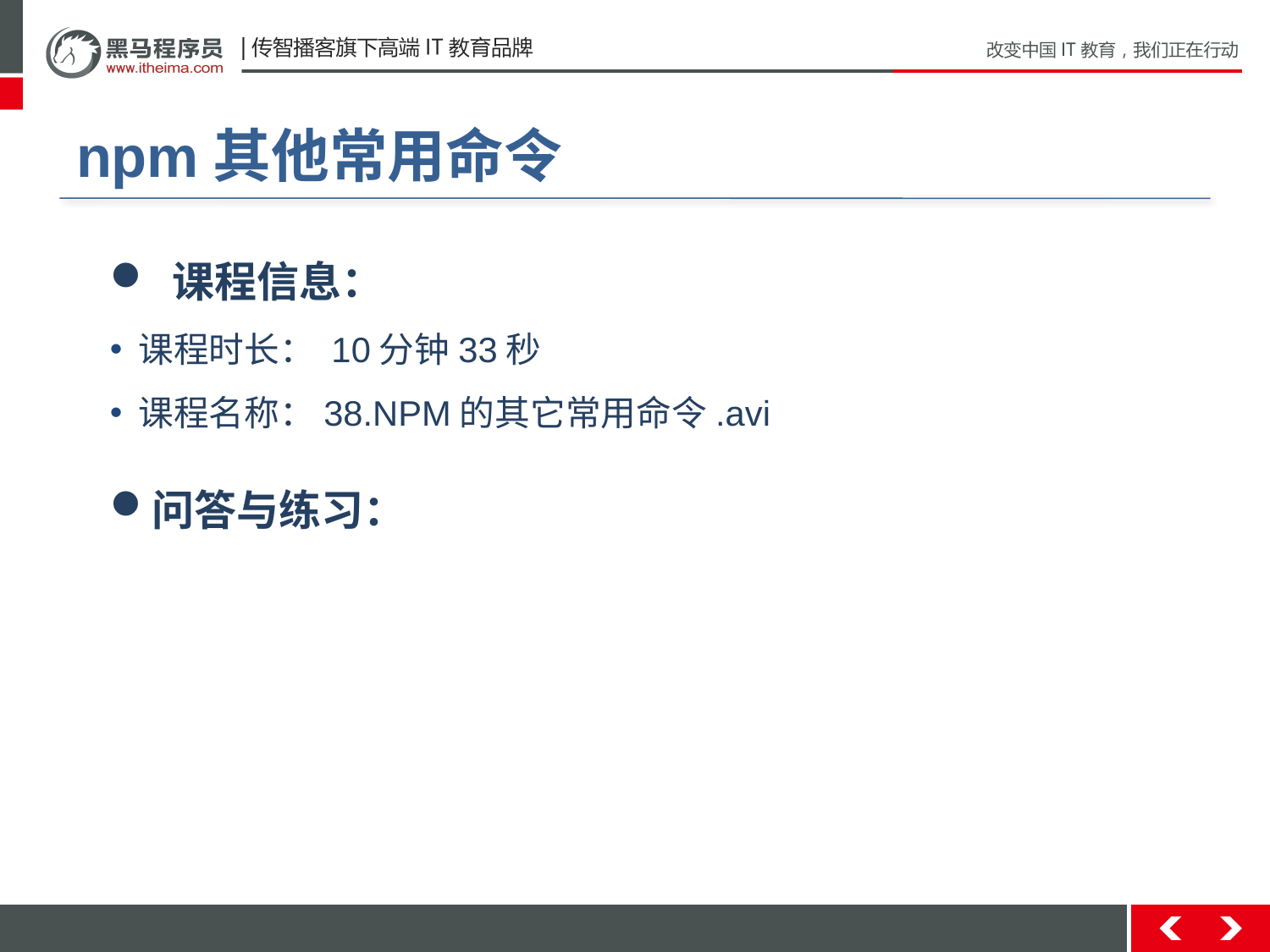

# npm其他常用命令
 课程信息：
 课程时长： 10分钟33秒
 课程名称：38.NPM的其它常用命令.avi
问答与练习：